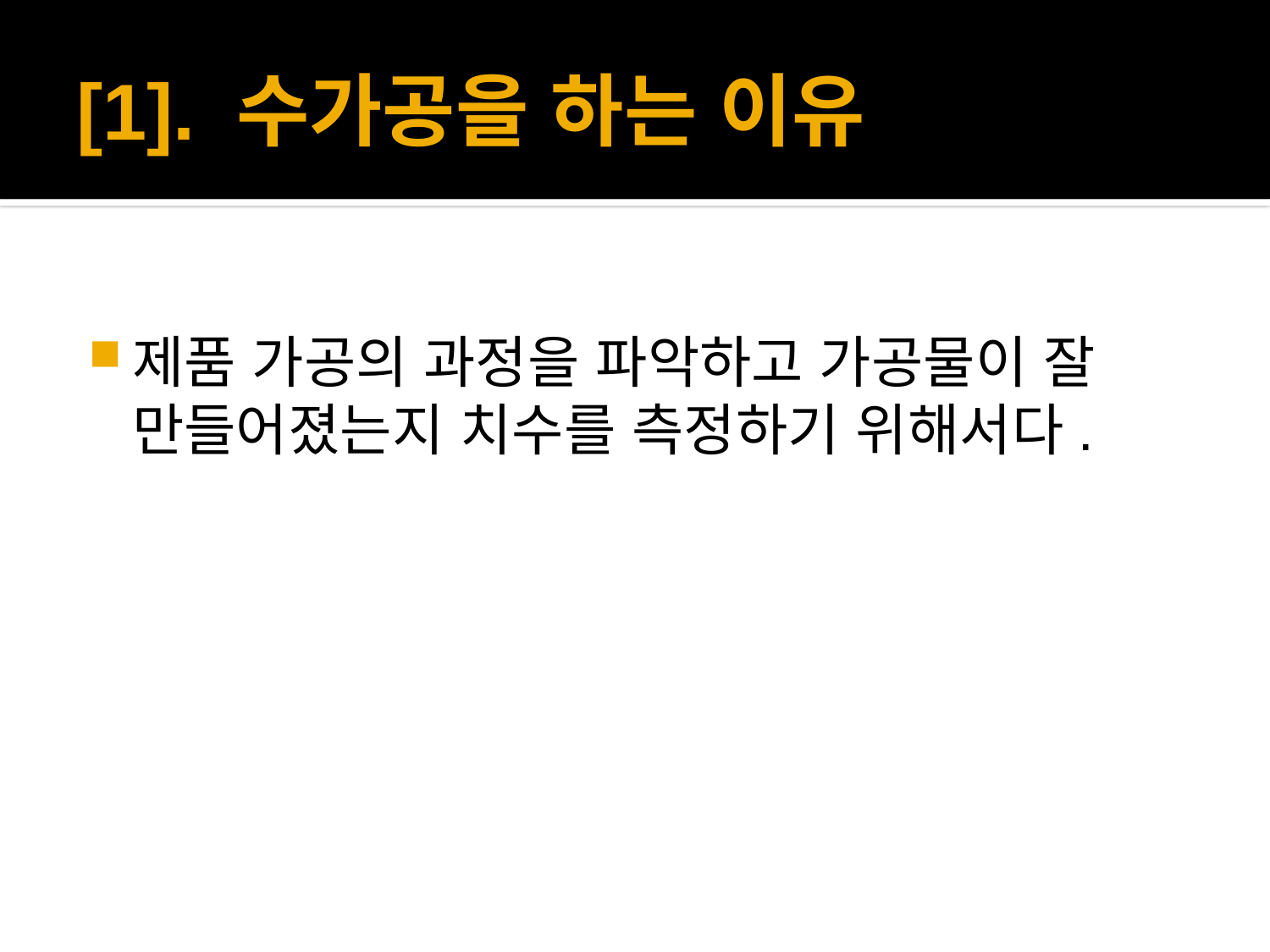

# [1]. 수가공을 하는 이유

제품 가공의 과정을 파악하고 가공물이 잘 만들어졌는지 치수를 측정하기 위해서다.